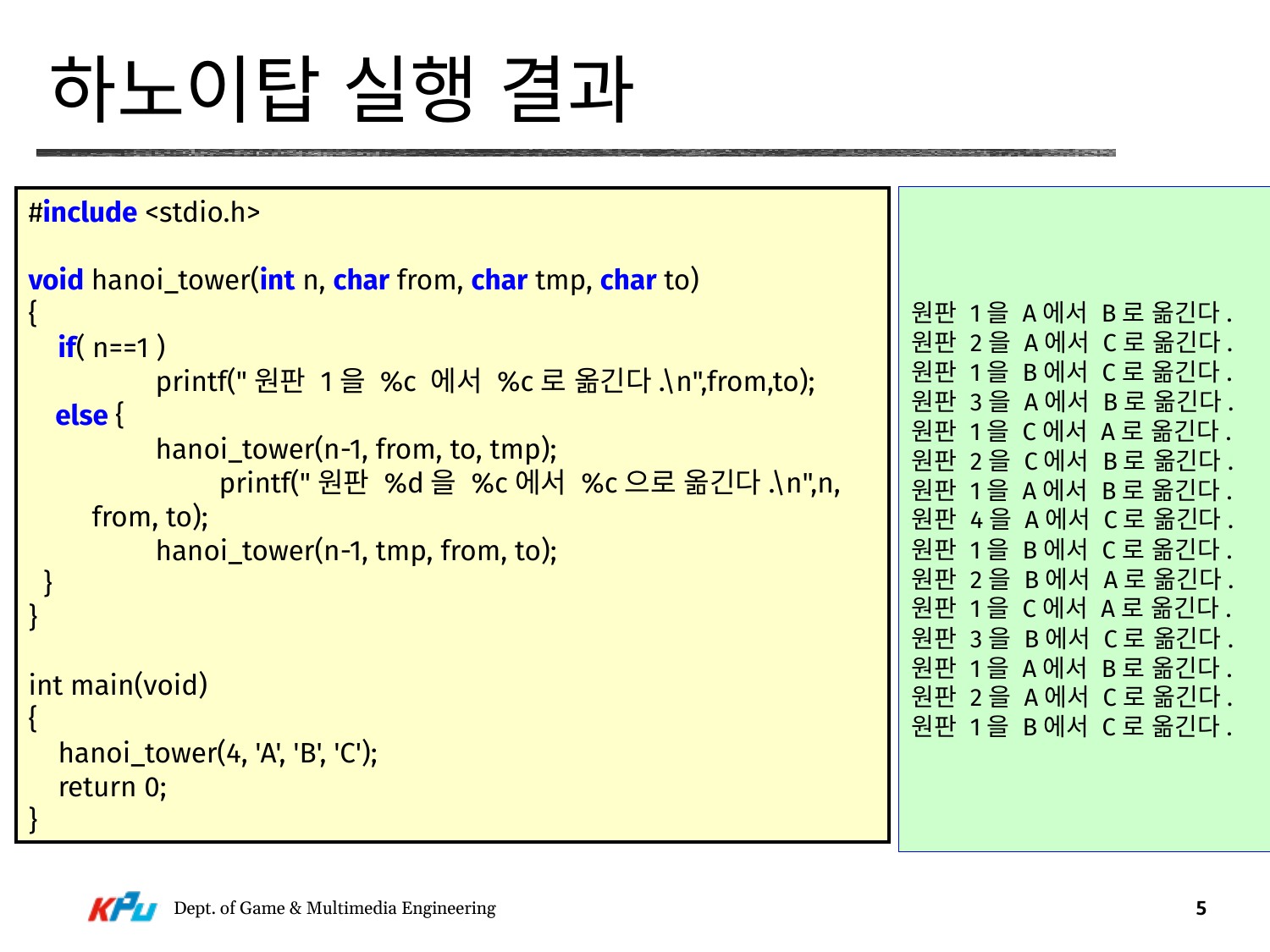

# 하노이탑 실행 결과

원판 1을 A에서 B로 옮긴다.
원판 2을 A에서 C로 옮긴다.
원판 1을 B에서 C로 옮긴다.
원판 3을 A에서 B로 옮긴다.
원판 1을 C에서 A로 옮긴다.
원판 2을 C에서 B로 옮긴다.
원판 1을 A에서 B로 옮긴다.
원판 4을 A에서 C로 옮긴다.
원판 1을 B에서 C로 옮긴다.
원판 2을 B에서 A로 옮긴다.
원판 1을 C에서 A로 옮긴다.
원판 3을 B에서 C로 옮긴다.
원판 1을 A에서 B로 옮긴다.
원판 2을 A에서 C로 옮긴다.
원판 1을 B에서 C로 옮긴다.
#include <stdio.h>

void hanoi_tower(int n, char from, char tmp, char to)
{
    if( n==1 )
	printf("원판 1을 %c 에서 %c로 옮긴다.\n",from,to);
    else {
	hanoi_tower(n-1, from, to, tmp);
	printf("원판 %d을 %c에서 %c으로 옮긴다.\n",n, from, to);
	hanoi_tower(n-1, tmp, from, to);
  }
}

int main(void)
{
    hanoi_tower(4, 'A', 'B', 'C');
    return 0;
}
Dept. of Game & Multimedia Engineering
5